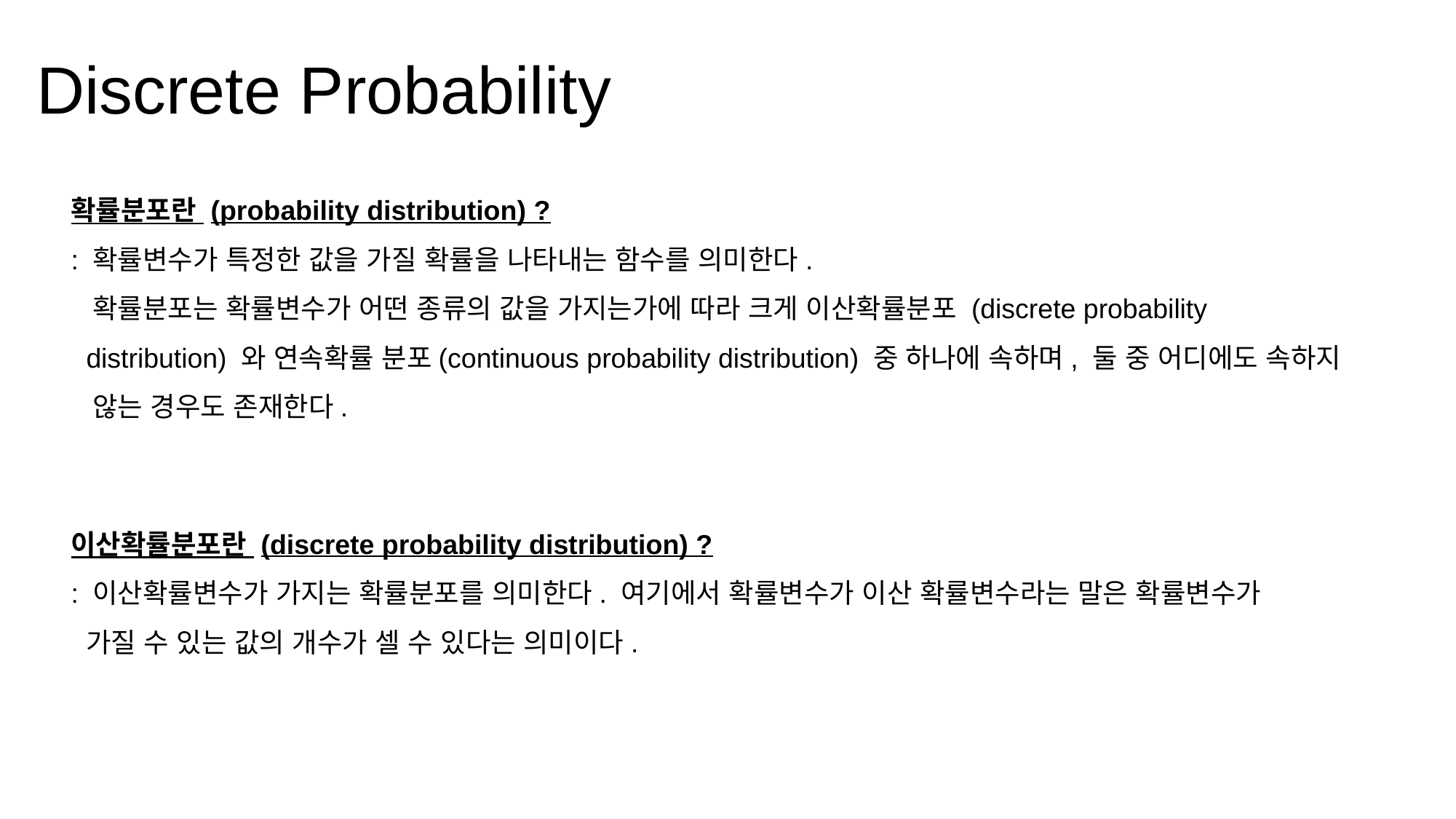

# Discrete Probability
확률분포란 (probability distribution) ?
: 확률변수가 특정한 값을 가질 확률을 나타내는 함수를 의미한다.
  확률분포는 확률변수가 어떤 종류의 값을 가지는가에 따라 크게 이산확률분포 (discrete probability
  distribution) 와 연속확률 분포(continuous probability distribution) 중 하나에 속하며, 둘 중 어디에도 속하지
  않는 경우도 존재한다.
이산확률분포란 (discrete probability distribution) ?
: 이산확률변수가 가지는 확률분포를 의미한다. 여기에서 확률변수가 이산 확률변수라는 말은 확률변수가
  가질 수 있는 값의 개수가 셀 수 있다는 의미이다.